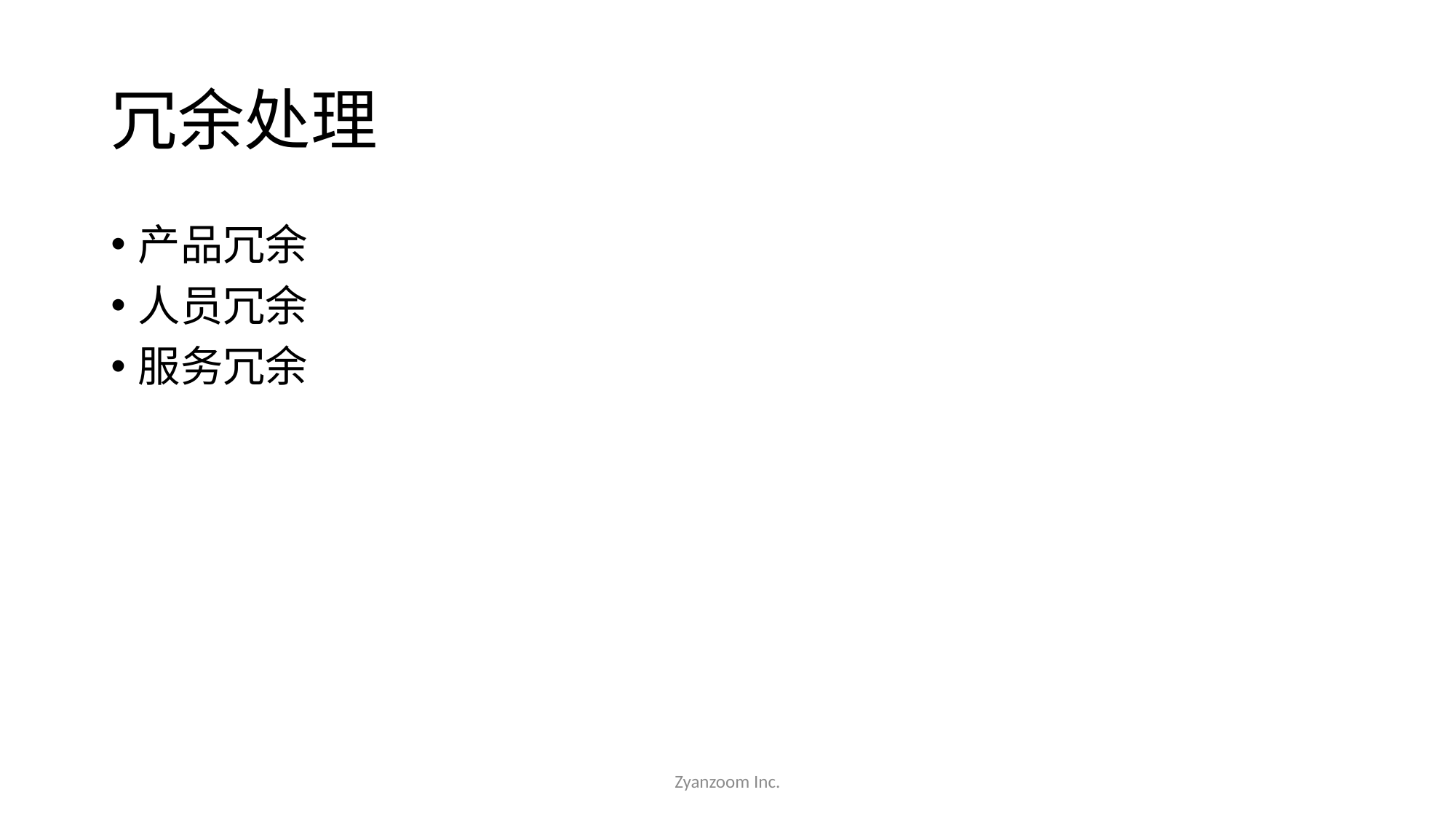

# 冗余处理
产品冗余
人员冗余
服务冗余
Zyanzoom Inc.